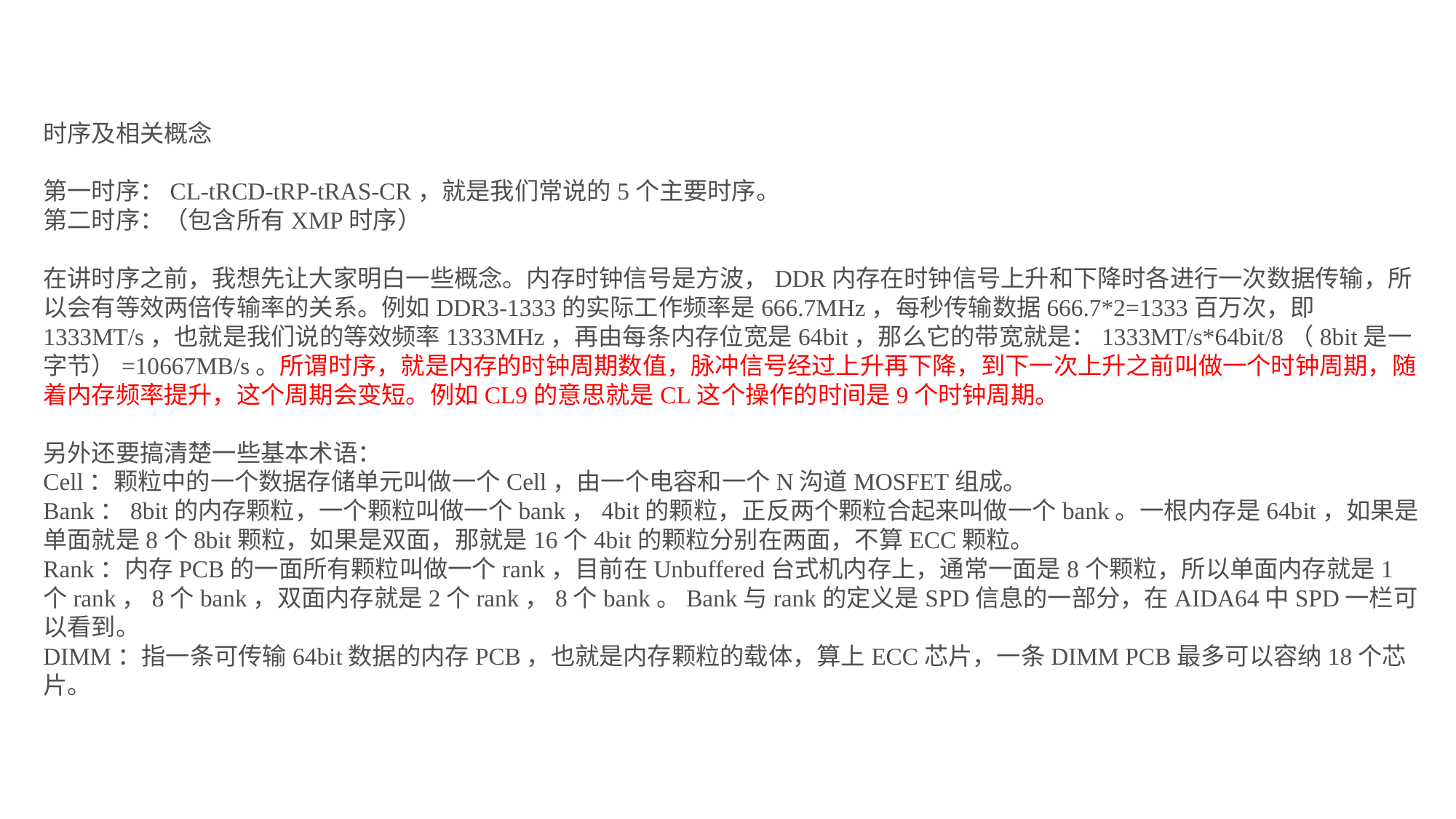

时序及相关概念
第一时序：CL-tRCD-tRP-tRAS-CR，就是我们常说的5个主要时序。
第二时序：（包含所有XMP时序）
在讲时序之前，我想先让大家明白一些概念。内存时钟信号是方波，DDR内存在时钟信号上升和下降时各进行一次数据传输，所以会有等效两倍传输率的关系。例如DDR3-1333的实际工作频率是666.7MHz，每秒传输数据666.7*2=1333百万次，即1333MT/s，也就是我们说的等效频率1333MHz，再由每条内存位宽是64bit，那么它的带宽就是：1333MT/s*64bit/8（8bit是一字节）=10667MB/s。所谓时序，就是内存的时钟周期数值，脉冲信号经过上升再下降，到下一次上升之前叫做一个时钟周期，随着内存频率提升，这个周期会变短。例如CL9的意思就是CL这个操作的时间是9个时钟周期。
另外还要搞清楚一些基本术语：
Cell：颗粒中的一个数据存储单元叫做一个Cell，由一个电容和一个N沟道MOSFET组成。
Bank：8bit的内存颗粒，一个颗粒叫做一个bank，4bit的颗粒，正反两个颗粒合起来叫做一个bank。一根内存是64bit，如果是单面就是8个8bit颗粒，如果是双面，那就是16个4bit的颗粒分别在两面，不算ECC颗粒。
Rank：内存PCB的一面所有颗粒叫做一个rank，目前在Unbuffered台式机内存上，通常一面是8个颗粒，所以单面内存就是1个rank，8个bank，双面内存就是2个rank，8个bank。Bank与rank的定义是SPD信息的一部分，在AIDA64中SPD一栏可以看到。
DIMM：指一条可传输64bit数据的内存PCB，也就是内存颗粒的载体，算上ECC芯片，一条DIMM PCB最多可以容纳18个芯片。